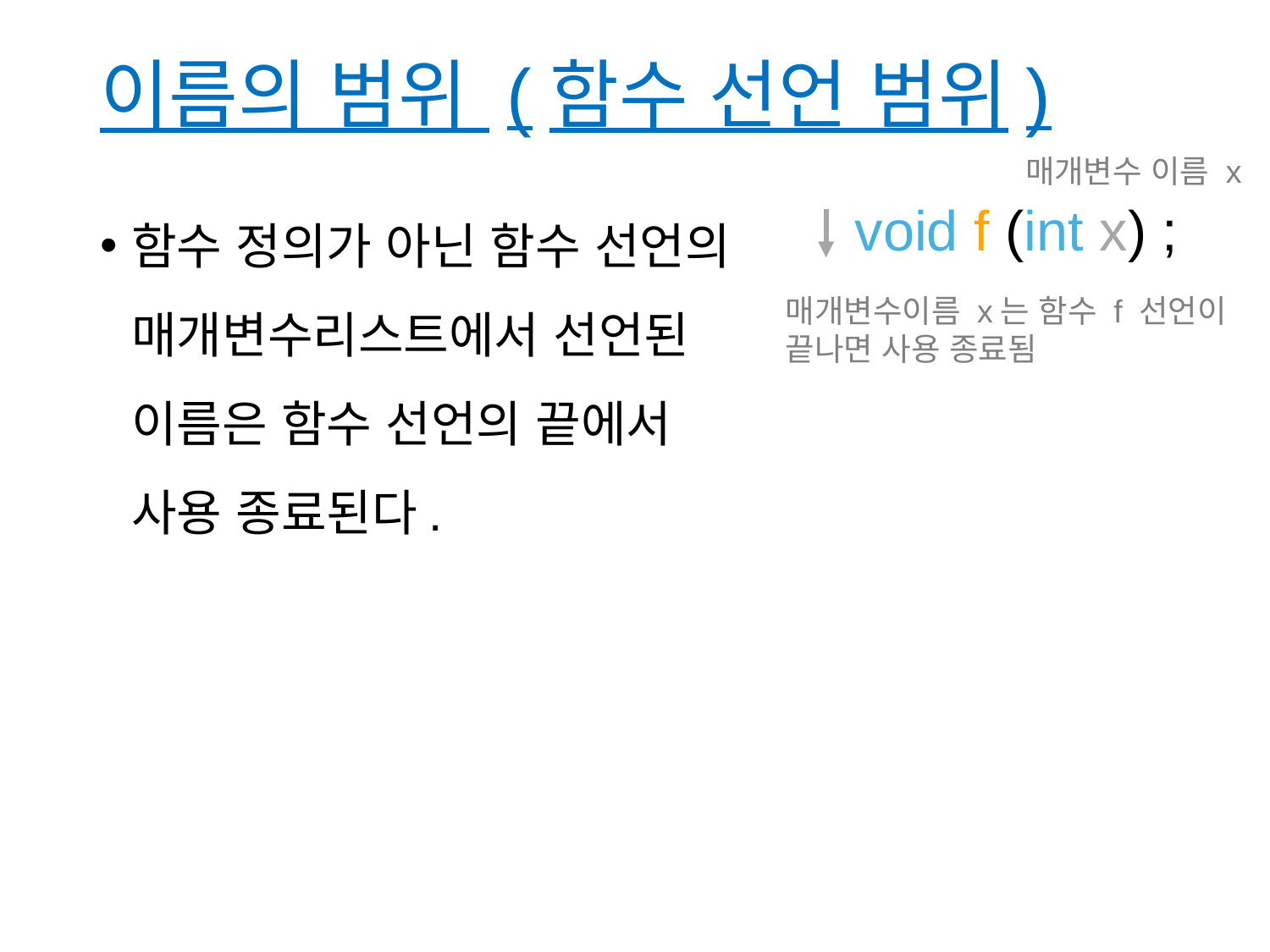

# 이름의 범위 (함수 선언 범위)
매개변수 이름 x
함수 정의가 아닌 함수 선언의 매개변수리스트에서 선언된 이름은 함수 선언의 끝에서 사용 종료된다.
void f (int x) ;

매개변수이름 x는 함수 f 선언이
끝나면 사용 종료됨